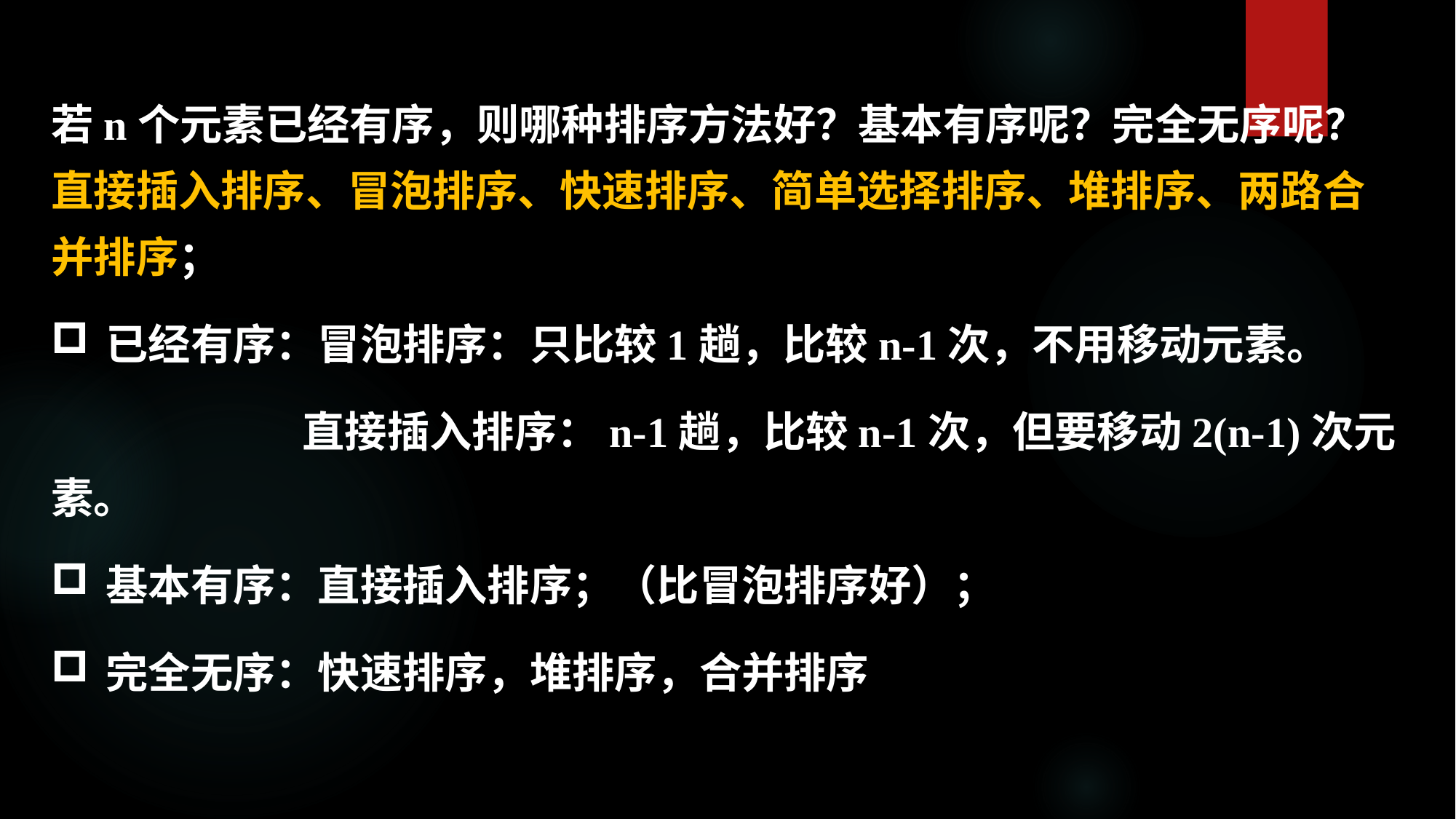

若n个元素已经有序，则哪种排序方法好？基本有序呢？完全无序呢？
直接插入排序、冒泡排序、快速排序、简单选择排序、堆排序、两路合并排序；
已经有序：冒泡排序：只比较1趟，比较n-1次，不用移动元素。
                         直接插入排序：n-1趟，比较n-1次，但要移动2(n-1)次元素。
基本有序：直接插入排序；（比冒泡排序好）；
完全无序：快速排序，堆排序，合并排序